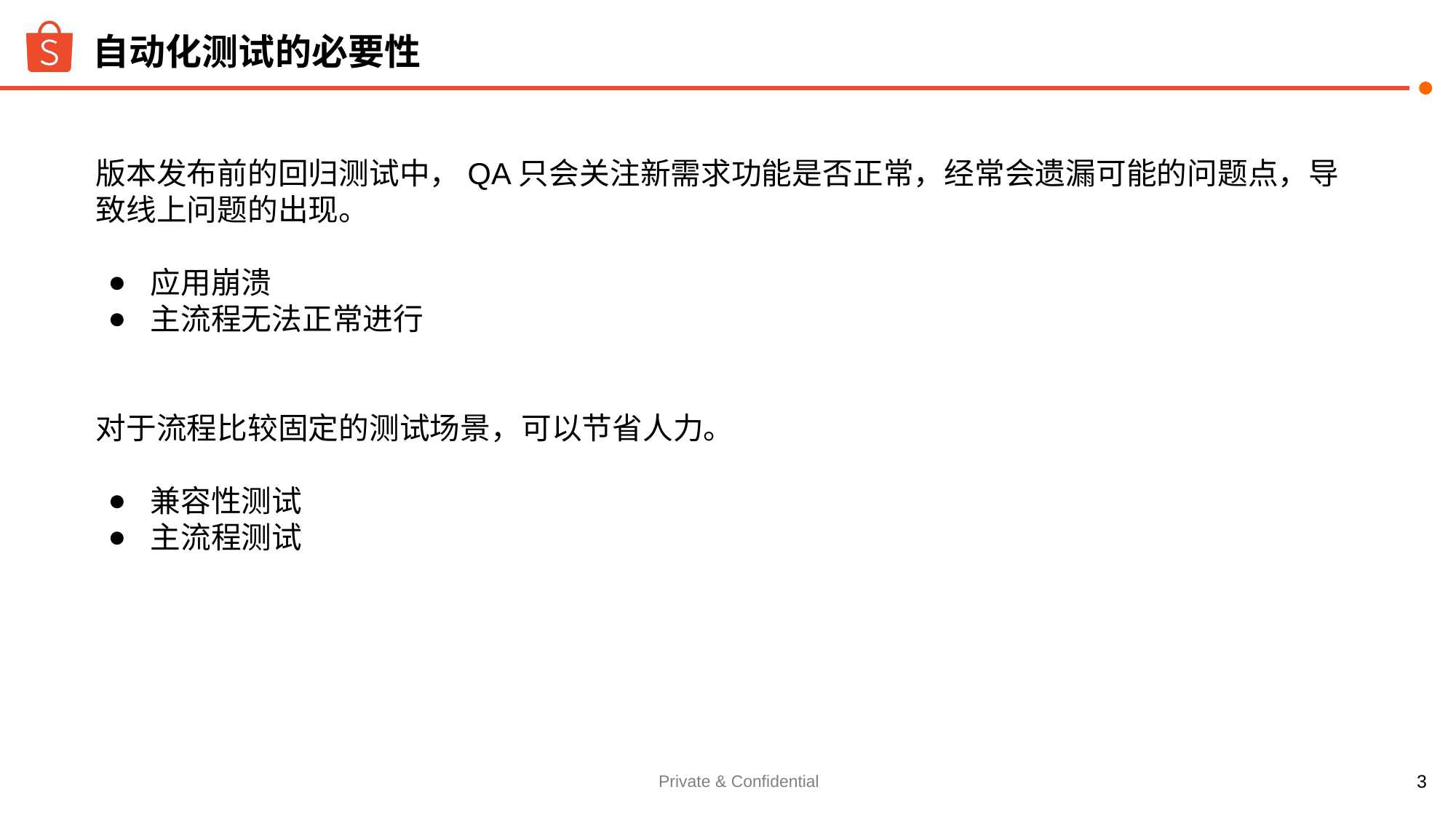

# 自动化测试的必要性
版本发布前的回归测试中，QA只会关注新需求功能是否正常，经常会遗漏可能的问题点，导致线上问题的出现。

应用崩溃
主流程无法正常进行

对于流程比较固定的测试场景，可以节省人力。

兼容性测试
主流程测试
3